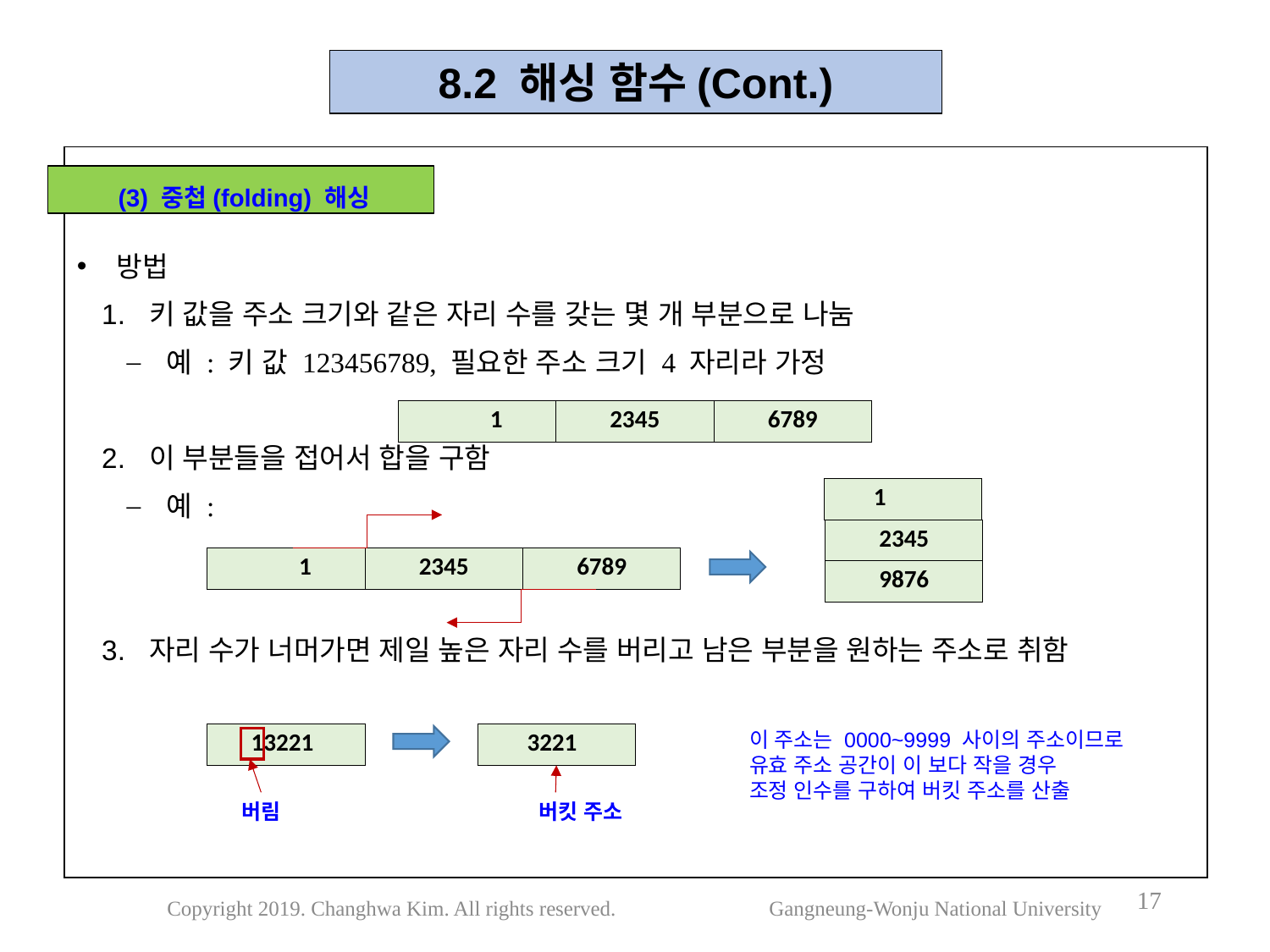

8.2 해싱 함수(Cont.)

방법
키 값을 주소 크기와 같은 자리 수를 갖는 몇 개 부분으로 나눔
예 : 키 값 123456789, 필요한 주소 크기 4 자리라 가정

이 부분들을 접어서 합을 구함
예 :

자리 수가 너머가면 제일 높은 자리 수를 버리고 남은 부분을 원하는 주소로 취함
 (3) 중첩(folding) 해싱
| 1 | 2345 | 6789 |
| --- | --- | --- |
| 1 |
| --- |
| 2345 |
| --- |
| 1 | 2345 | 6789 |
| --- | --- | --- |

| 9876 |
| --- |
이 주소는 0000~9999 사이의 주소이므로
유효 주소 공간이 이 보다 작을 경우
조정 인수를 구하여 버킷 주소를 산출
| 13221 |
| --- |
| 3221 |
| --- |

버림
버킷 주소
17
Copyright 2019. Changhwa Kim. All rights reserved.                             Gangneung-Wonju National University